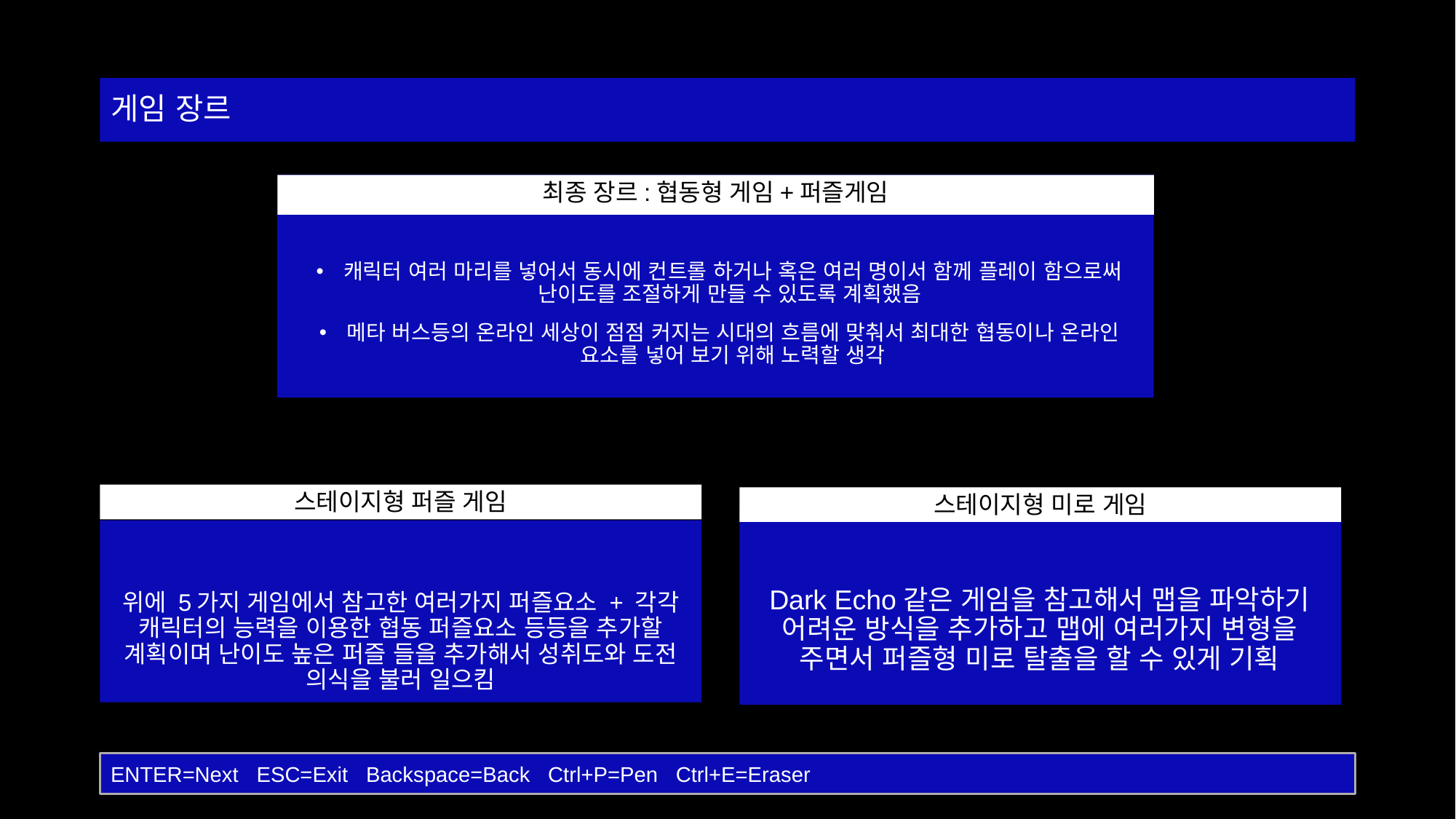

# 게임 장르
최종 장르:협동형 게임+퍼즐게임

캐릭터 여러 마리를 넣어서 동시에 컨트롤 하거나 혹은 여러 명이서 함께 플레이 함으로써 난이도를 조절하게 만들 수 있도록 계획했음
메타 버스등의 온라인 세상이 점점 커지는 시대의 흐름에 맞춰서 최대한 협동이나 온라인 요소를 넣어 보기 위해 노력할 생각

스테이지형 퍼즐 게임
스테이지형 미로 게임

Dark Echo같은 게임을 참고해서 맵을 파악하기 어려운 방식을 추가하고 맵에 여러가지 변형을 주면서 퍼즐형 미로 탈출을 할 수 있게 기획

위에 5가지 게임에서 참고한 여러가지 퍼즐요소 + 각각 캐릭터의 능력을 이용한 협동 퍼즐요소 등등을 추가할 계획이며 난이도 높은 퍼즐 들을 추가해서 성취도와 도전 의식을 불러 일으킴